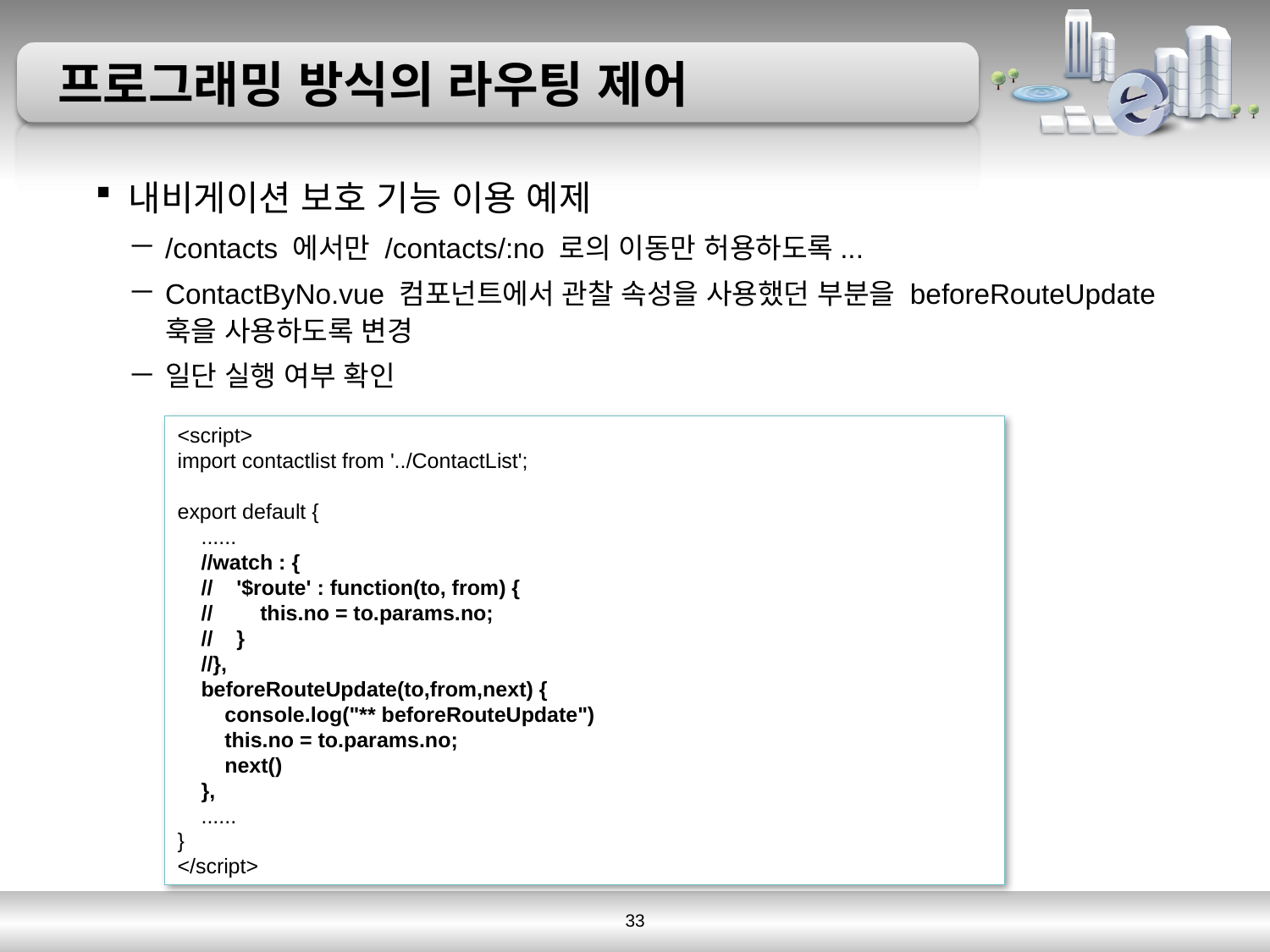

# 프로그래밍 방식의 라우팅 제어
내비게이션 보호 기능 이용 예제
/contacts 에서만 /contacts/:no 로의 이동만 허용하도록...
ContactByNo.vue 컴포넌트에서 관찰 속성을 사용했던 부분을 beforeRouteUpdate 훅을 사용하도록 변경
일단 실행 여부 확인
<script>
import contactlist from '../ContactList';

export default {
    ......
    //watch : {
    //    '$route' : function(to, from) {
    //        this.no = to.params.no;
    //    }
    //},
    beforeRouteUpdate(to,from,next) {
        console.log("** beforeRouteUpdate")
        this.no = to.params.no;
        next()
    },
    ......
}
</script>